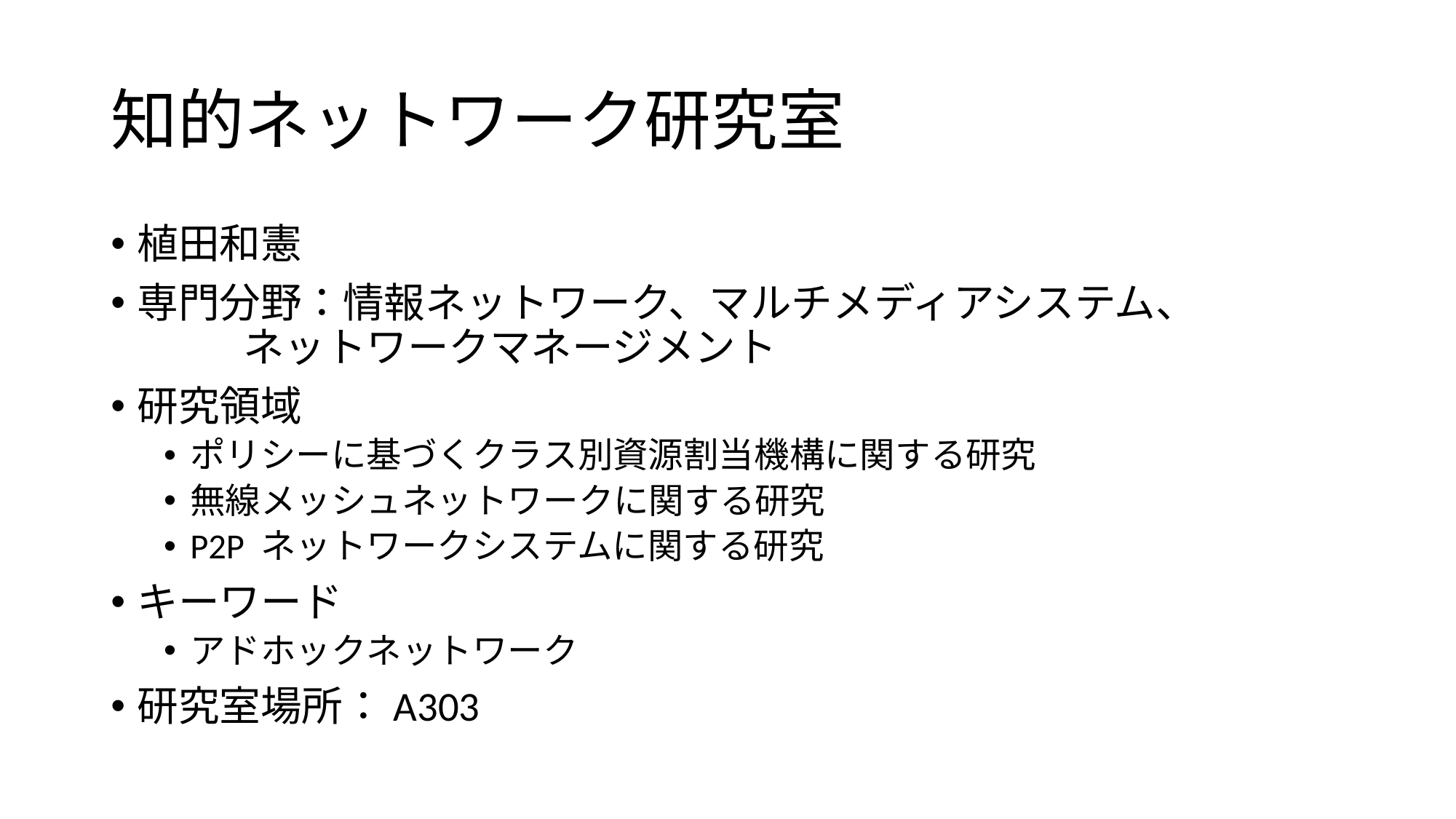

# 知的ネットワーク研究室
植田和憲
専門分野：情報ネットワーク、マルチメディアシステム、
		ネットワークマネージメント
研究領域
ポリシーに基づくクラス別資源割当機構に関する研究
無線メッシュネットワークに関する研究
P2P ネットワークシステムに関する研究
キーワード
アドホックネットワーク
研究室場所：A303